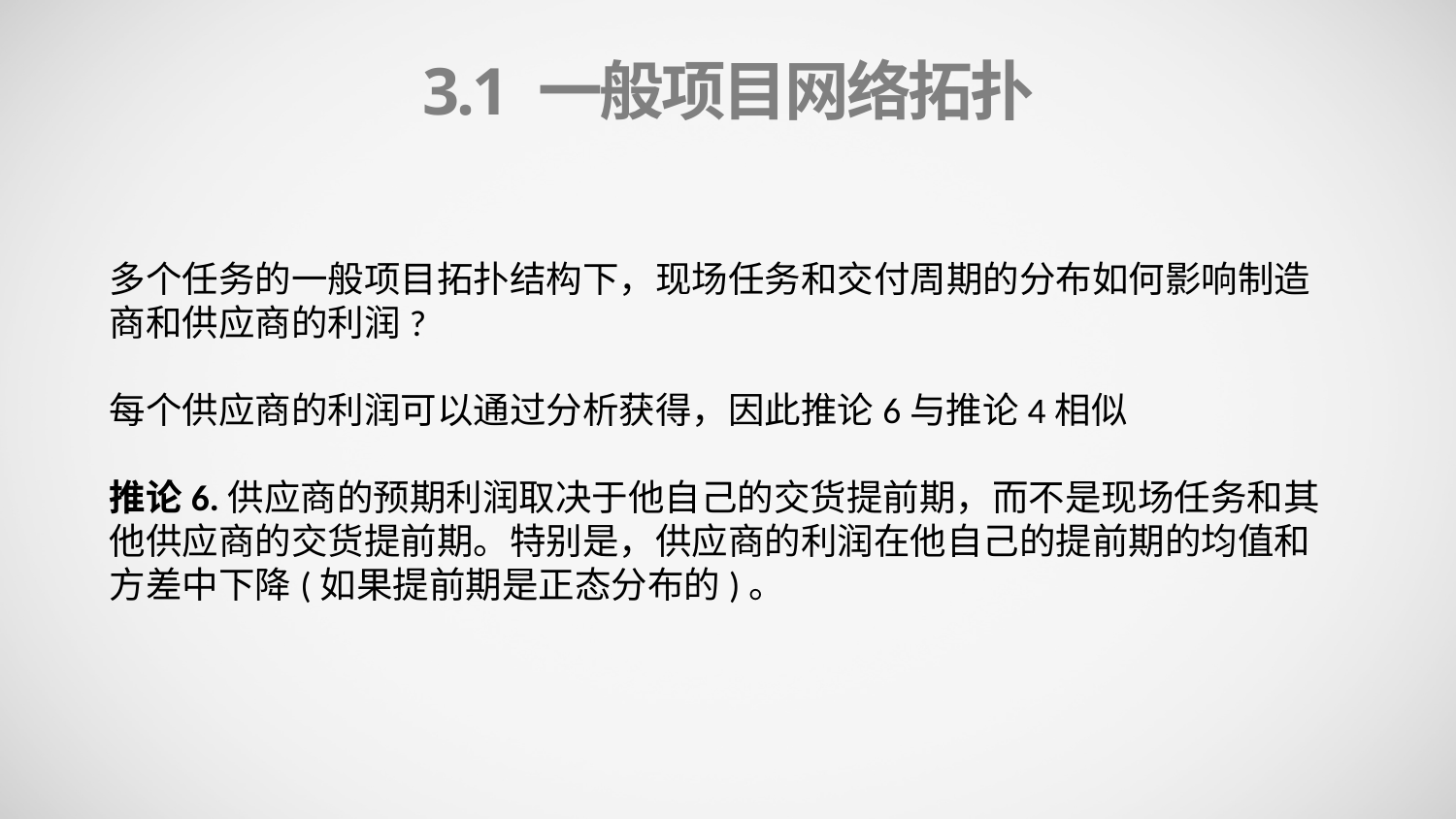

3.1 一般项目网络拓扑
多个任务的一般项目拓扑结构下，现场任务和交付周期的分布如何影响制造商和供应商的利润?

每个供应商的利润可以通过分析获得，因此推论6与推论4相似

推论6.供应商的预期利润取决于他自己的交货提前期，而不是现场任务和其他供应商的交货提前期。特别是，供应商的利润在他自己的提前期的均值和方差中下降(如果提前期是正态分布的)。